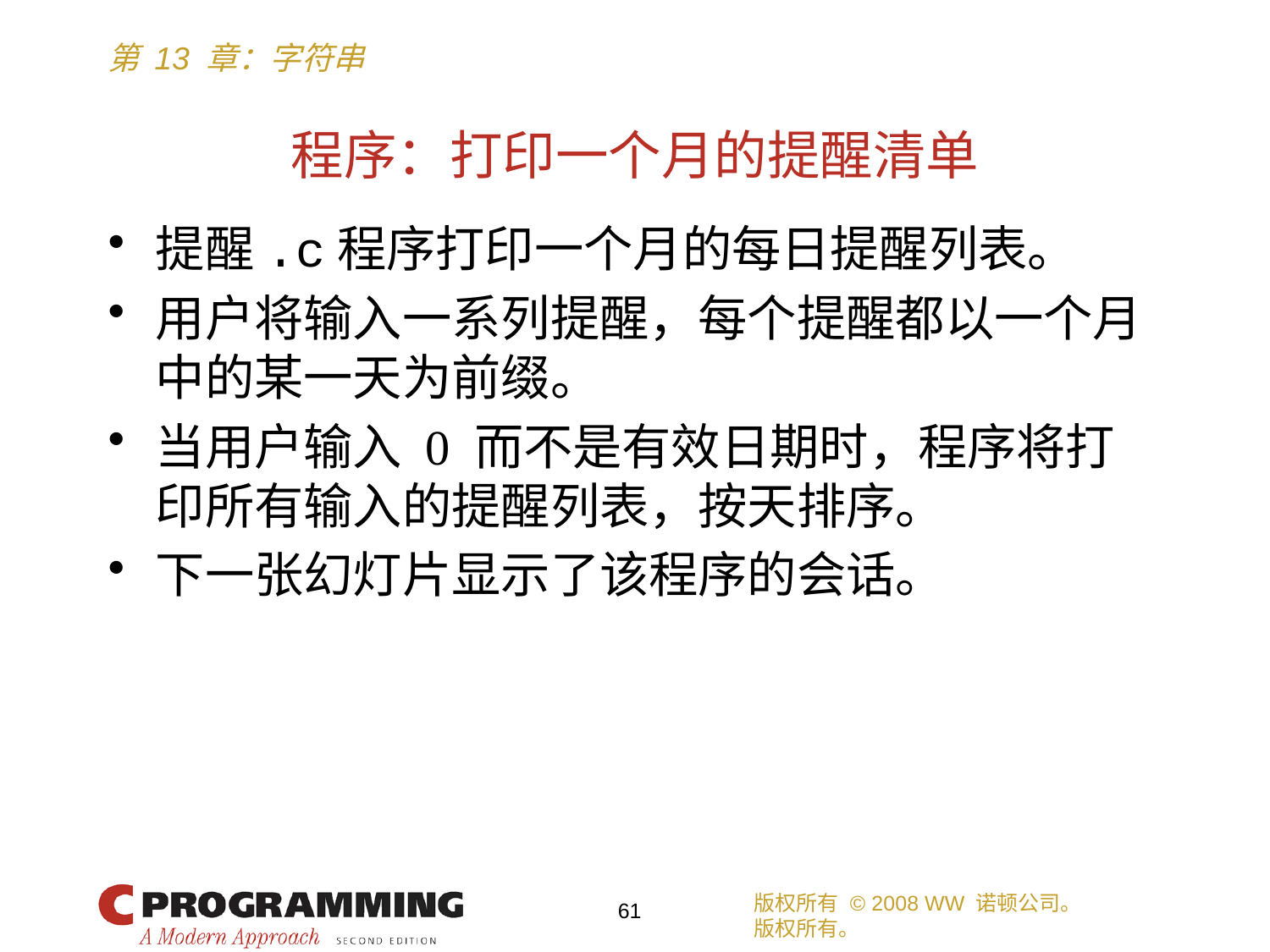

# 程序：打印一个月的提醒清单
提醒.c程序打印一个月的每日提醒列表。
用户将输入一系列提醒，每个提醒都以一个月中的某一天为前缀。
当用户输入 0 而不是有效日期时，程序将打印所有输入的提醒列表，按天排序。
下一张幻灯片显示了该程序的会话。
版权所有 © 2008 WW 诺顿公司。
版权所有。
61